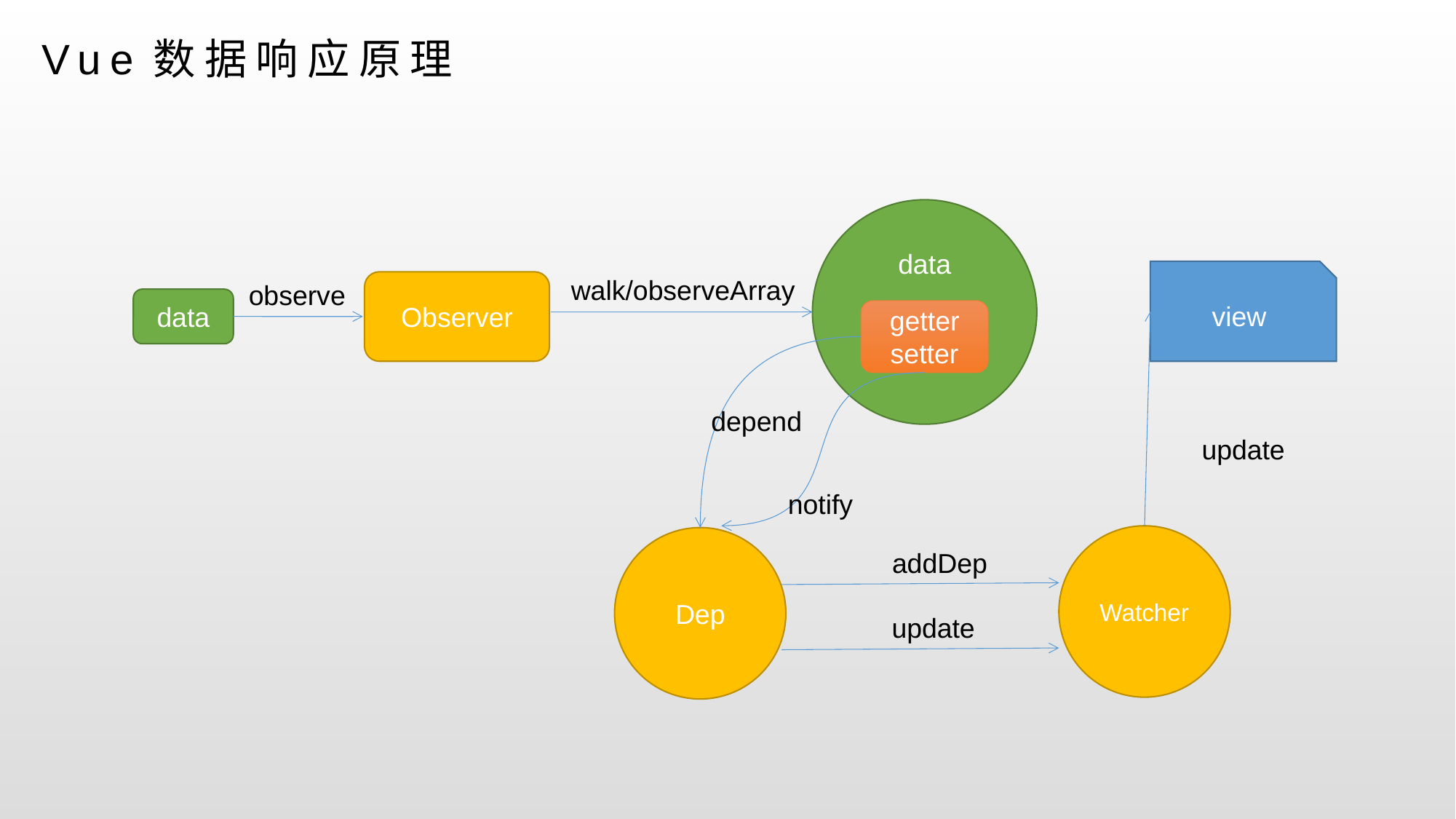

# Vue数据响应原理
data

getter setter
view
walk/observeArray
Observer
observe
data
depend
update
notify
Watcher
Dep
addDep
update